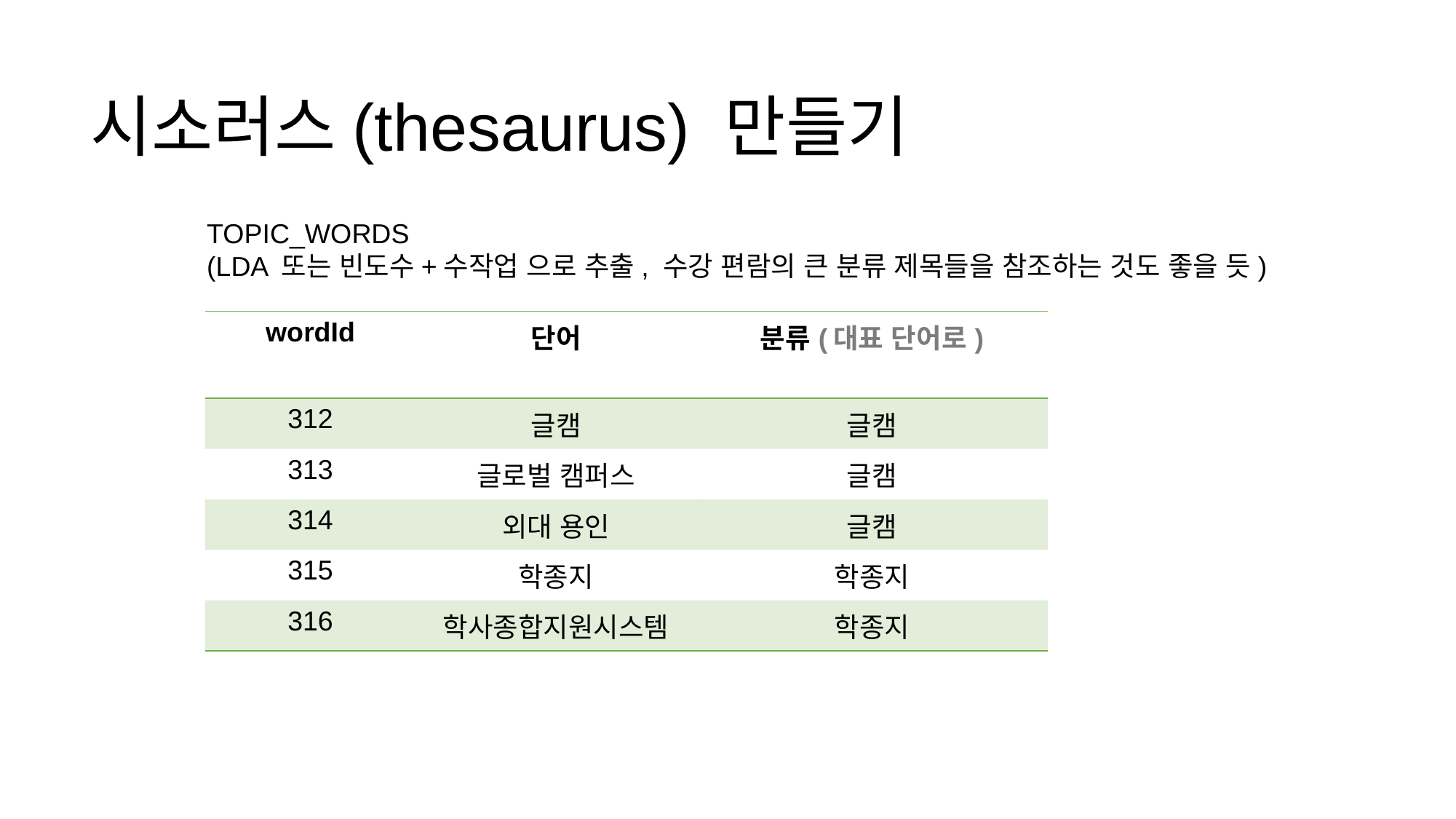

# 시소러스(thesaurus) 만들기
TOPIC_WORDS
(LDA 또는 빈도수+수작업 으로 추출, 수강 편람의 큰 분류 제목들을 참조하는 것도 좋을 듯)
| wordId | 단어 | 분류(대표 단어로) |
| --- | --- | --- |
| 312 | 글캠 | 글캠 |
| 313 | 글로벌 캠퍼스 | 글캠 |
| 314 | 외대 용인 | 글캠 |
| 315 | 학종지 | 학종지 |
| 316 | 학사종합지원시스템 | 학종지 |